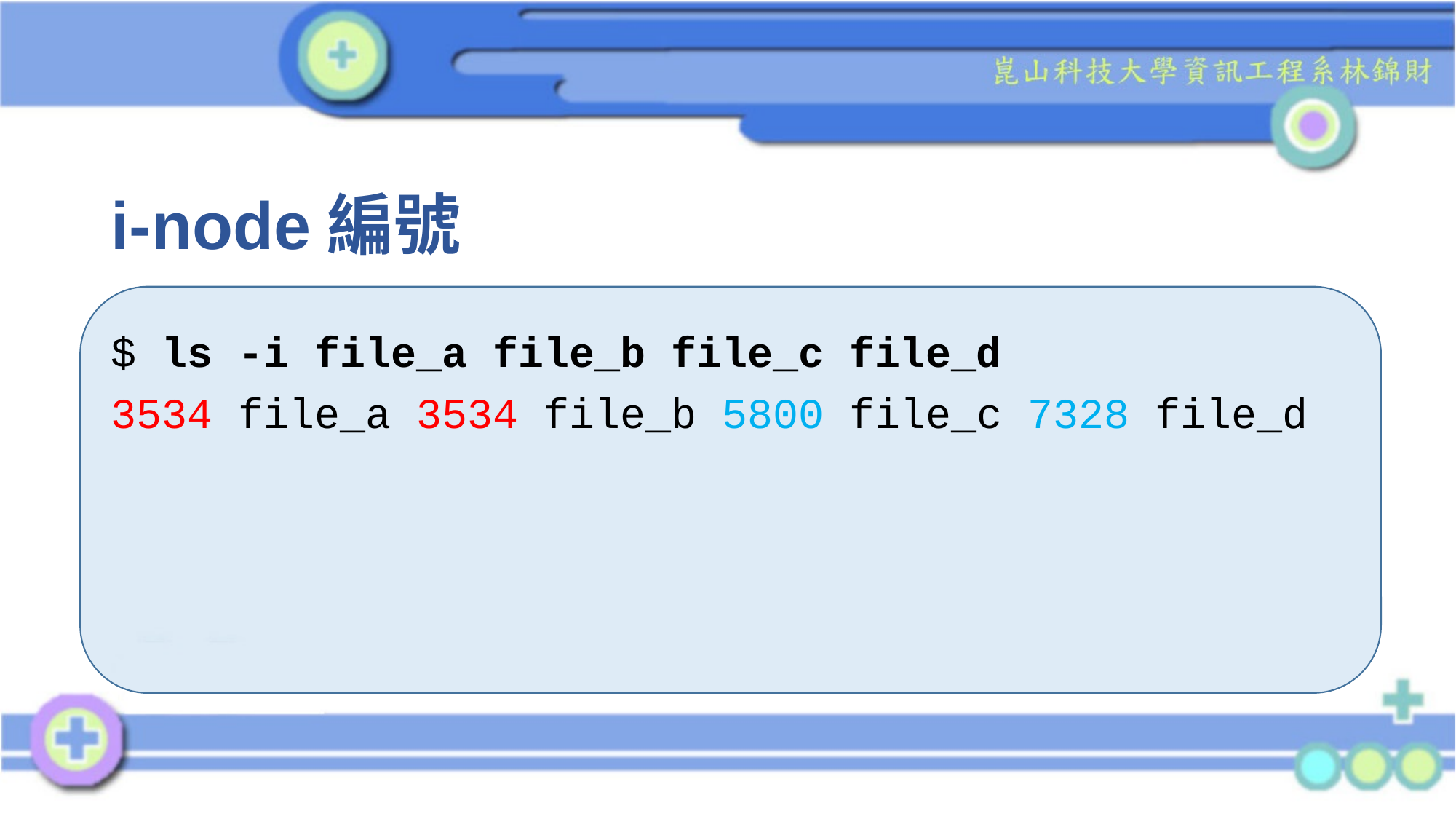

# i-node編號

$ ls -i file_a file_b file_c file_d
3534 file_a 3534 file_b 5800 file_c 7328 file_d